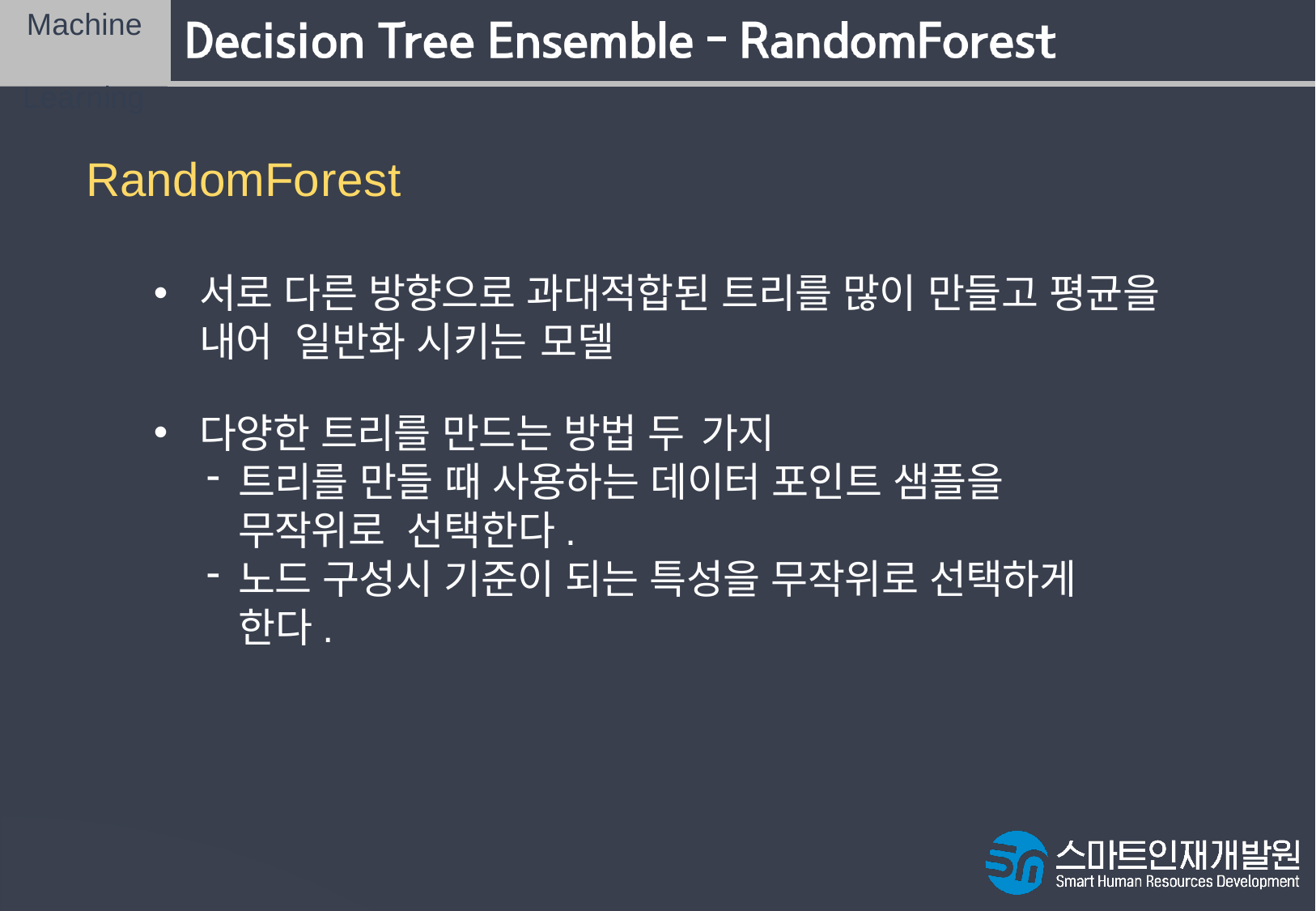

Machine  Learning

# RandomForest
서로 다른 방향으로 과대적합된 트리를 많이 만들고 평균을 내어  일반화 시키는 모델

다양한 트리를 만드는 방법 두 가지
트리를 만들 때 사용하는 데이터 포인트 샘플을 무작위로  선택한다.
노드 구성시 기준이 되는 특성을 무작위로 선택하게 한다.